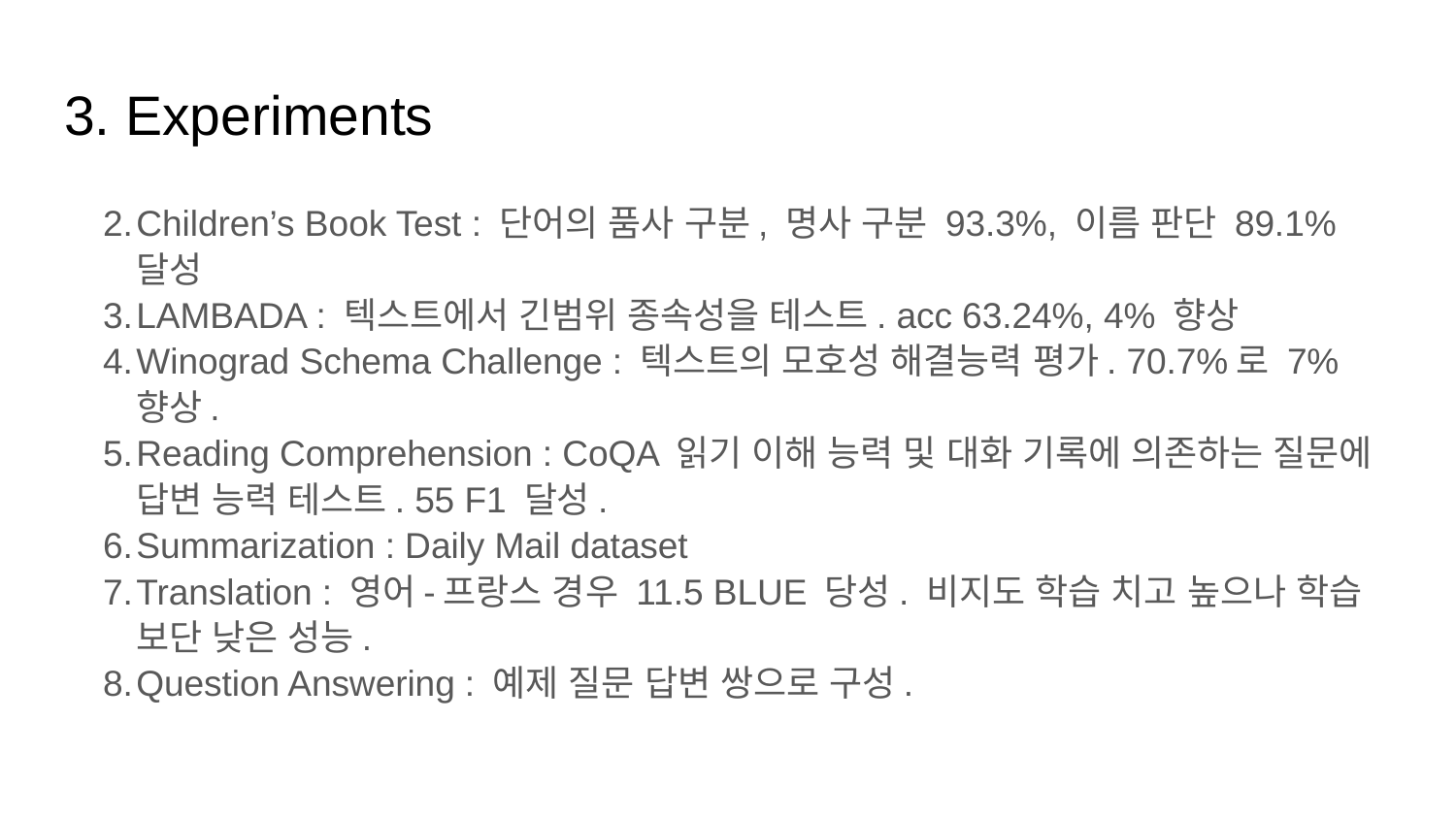

# 3. Experiments

Children’s Book Test : 단어의 품사 구분, 명사 구분 93.3%, 이름 판단 89.1% 달성
LAMBADA : 텍스트에서 긴범위 종속성을 테스트. acc 63.24%, 4% 향상
Winograd Schema Challenge : 텍스트의 모호성 해결능력 평가. 70.7%로 7% 향상.
Reading Comprehension : CoQA 읽기 이해 능력 및 대화 기록에 의존하는 질문에 답변 능력 테스트. 55 F1 달성.
Summarization : Daily Mail dataset
Translation : 영어-프랑스 경우 11.5 BLUE 당성. 비지도 학습 치고 높으나 학습 보단 낮은 성능.
Question Answering : 예제 질문 답변 쌍으로 구성.